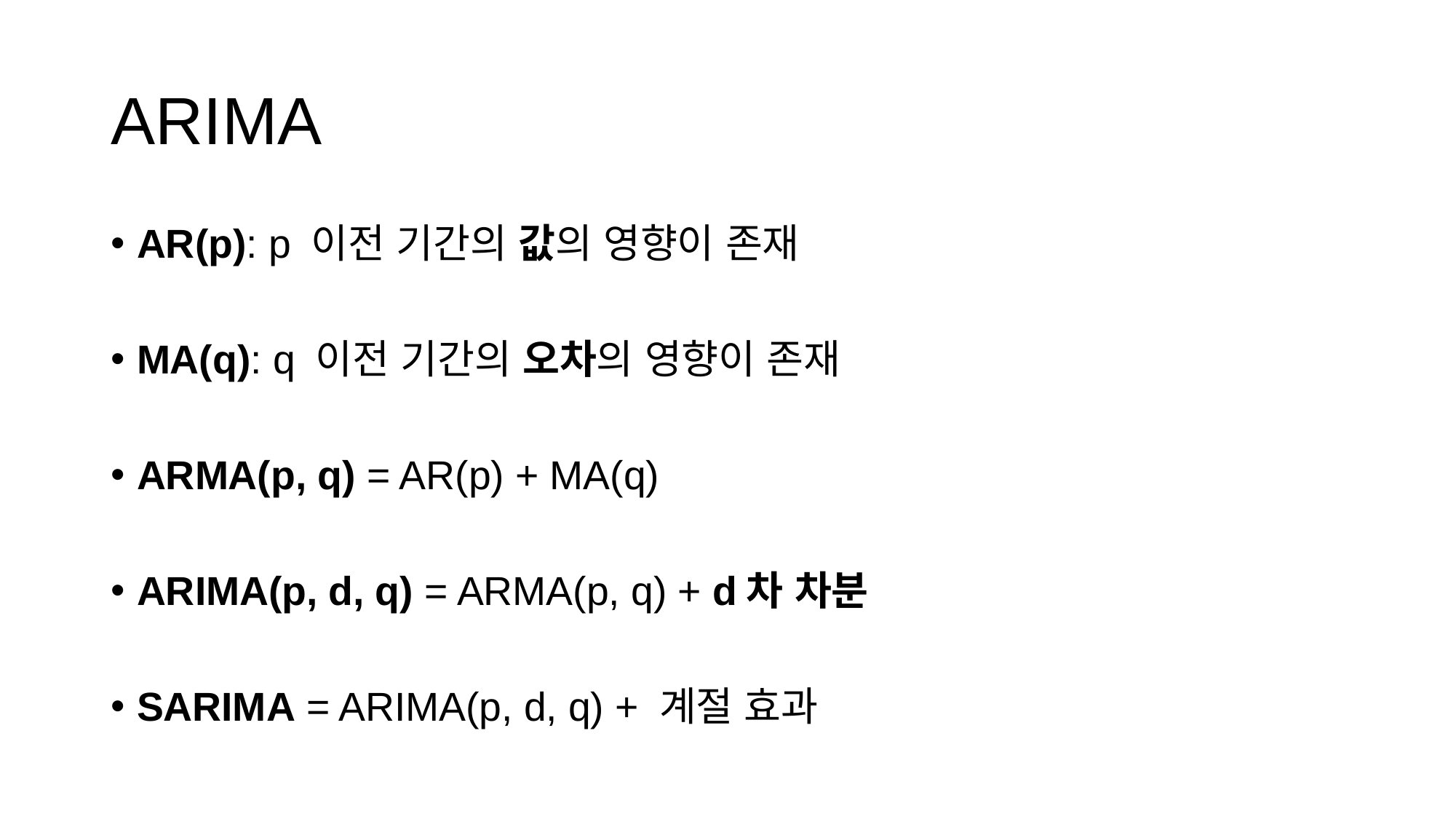

# ARIMA
AR(p): p 이전 기간의 값의 영향이 존재

MA(q): q 이전 기간의 오차의 영향이 존재

ARMA(p, q) = AR(p) + MA(q)

ARIMA(p, d, q) = ARMA(p, q) + d차 차분

SARIMA = ARIMA(p, d, q) + 계절 효과